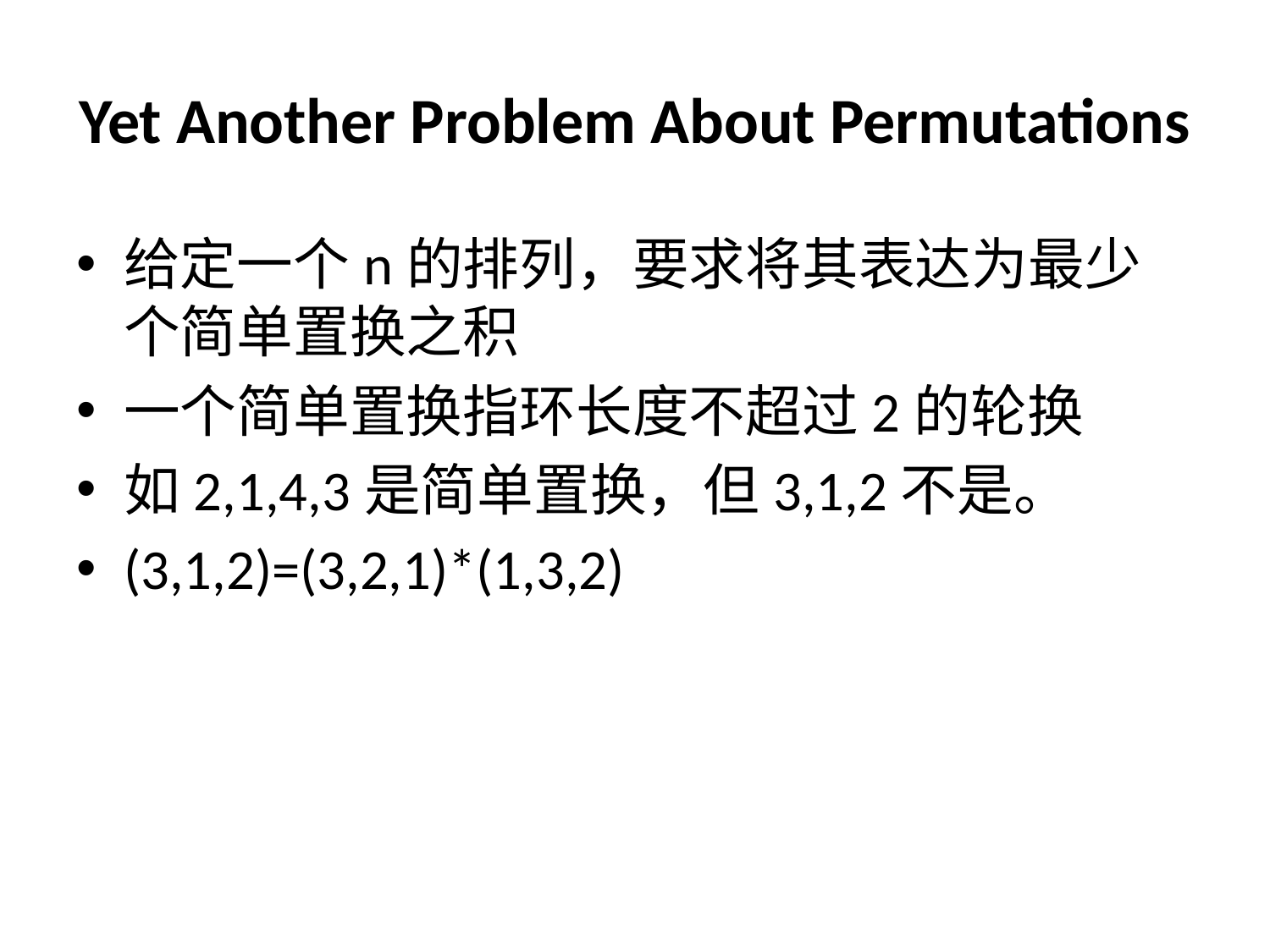

# Yet Another Problem About Permutations
给定一个n的排列，要求将其表达为最少个简单置换之积
一个简单置换指环长度不超过2的轮换
如2,1,4,3是简单置换，但3,1,2不是。
(3,1,2)=(3,2,1)*(1,3,2)